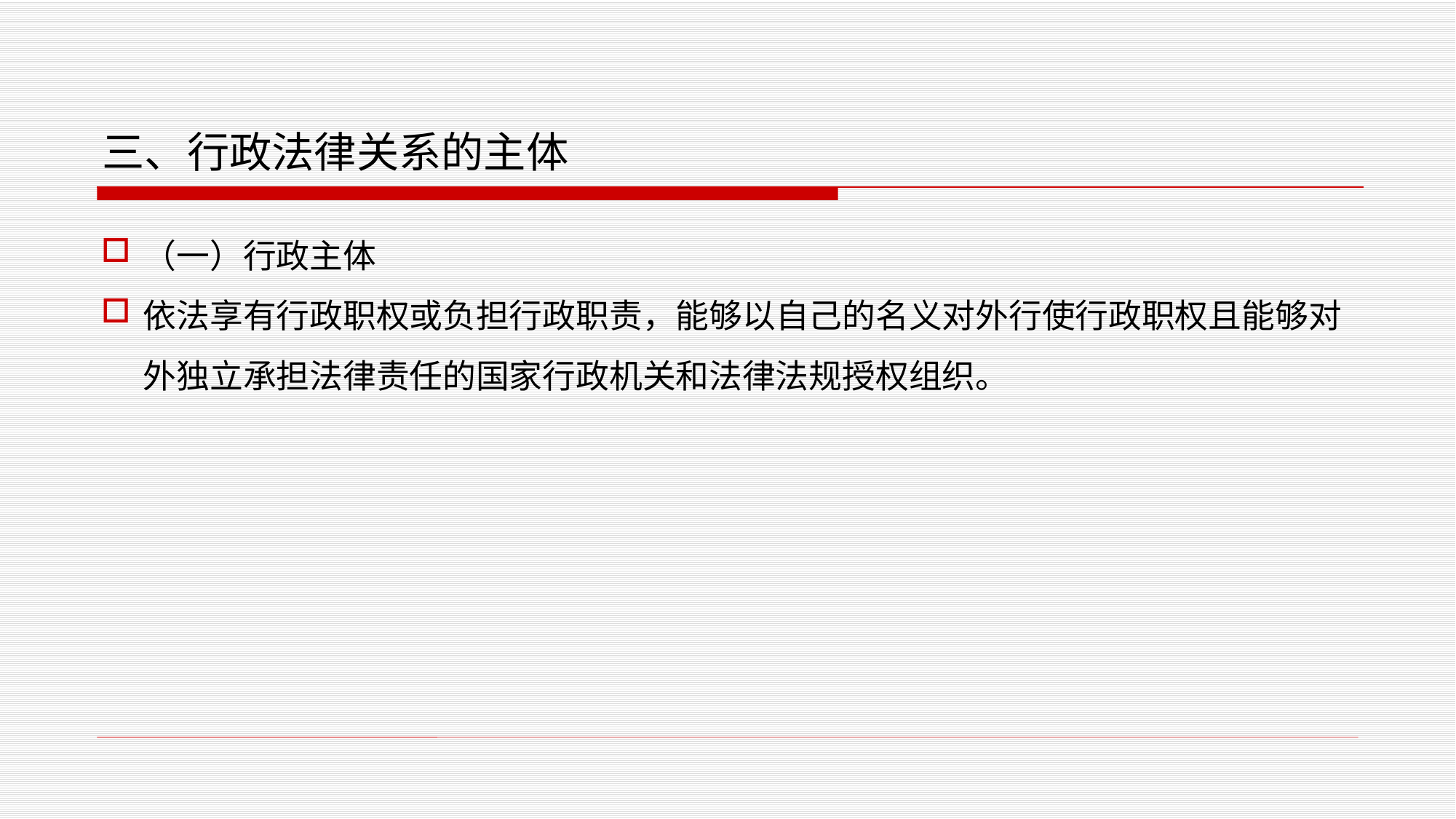

# 三、行政法律关系的主体
（一）行政主体
依法享有行政职权或负担行政职责，能够以自己的名义对外行使行政职权且能够对外独立承担法律责任的国家行政机关和法律法规授权组织。